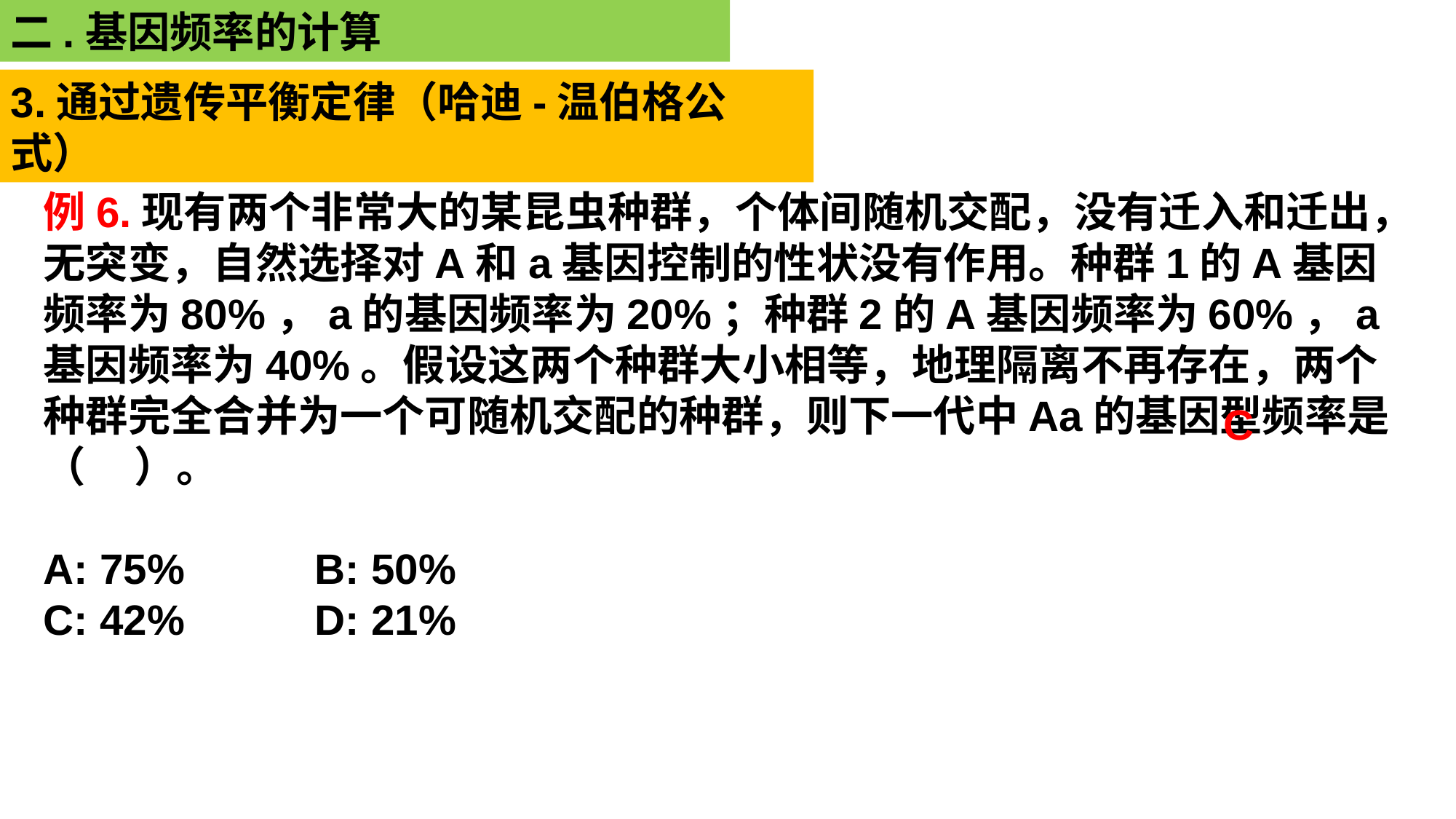

二.基因频率的计算
3.通过遗传平衡定律（哈迪-温伯格公式）
例6.现有两个非常大的某昆虫种群，个体间随机交配，没有迁入和迁出，无突变，自然选择对A和a基因控制的性状没有作用。种群1的A基因频率为80%，a的基因频率为20%；种群2的A基因频率为60%，a基因频率为40%。假设这两个种群大小相等，地理隔离不再存在，两个种群完全合并为一个可随机交配的种群，则下一代中Aa的基因型频率是（     ）。

A: 75%           B: 50%
C: 42%           D: 21%
C